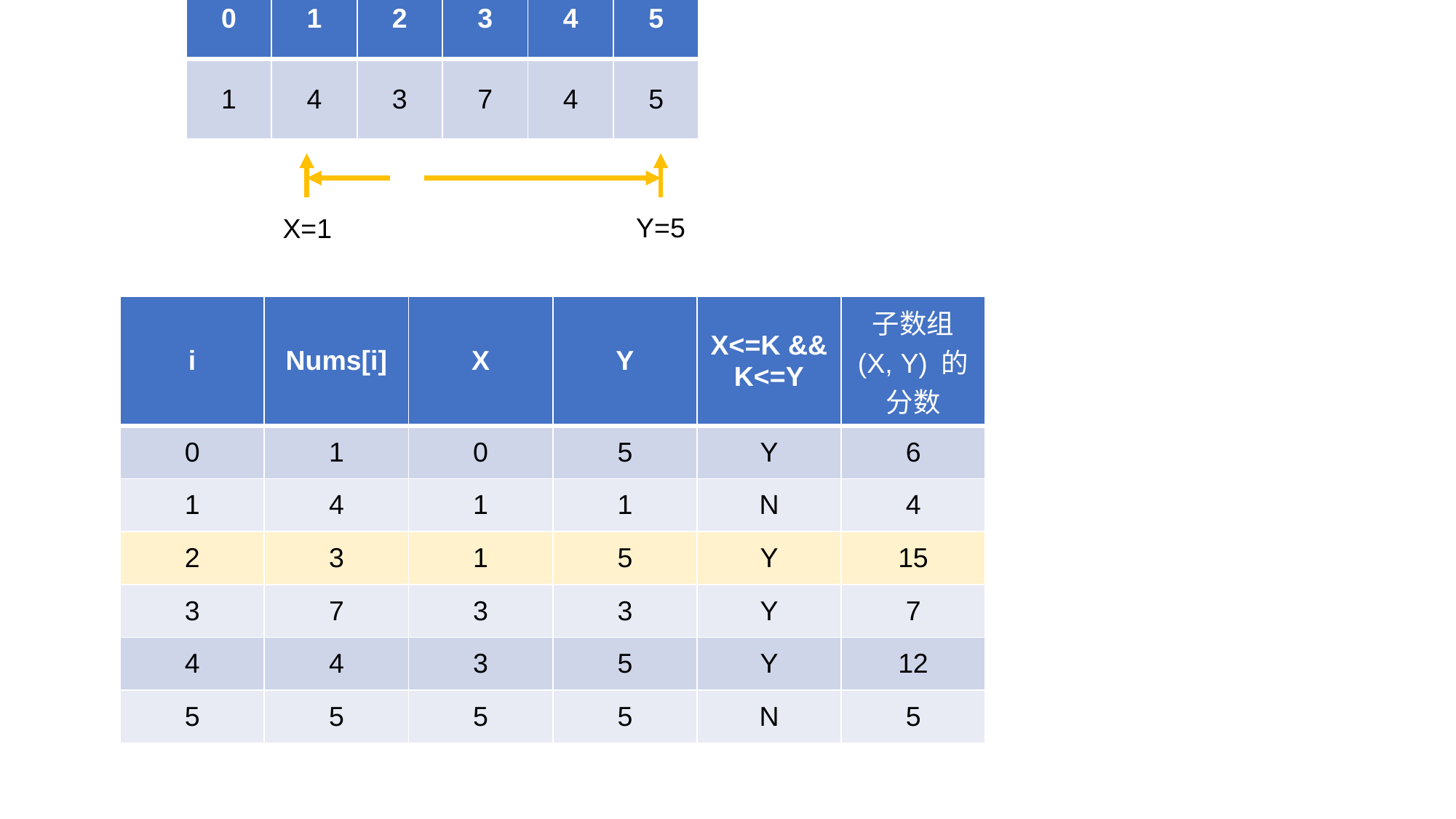

| 0 | 1 | 2 | 3 | 4 | 5 |
| --- | --- | --- | --- | --- | --- |
| 1 | 4 | 3 | 7 | 4 | 5 |
Y=5
X=1
| i | Nums[i] | X | Y | X<=K && K<=Y | 子数组 (X, Y) 的 分数 |
| --- | --- | --- | --- | --- | --- |
| 0 | 1 | 0 | 5 | Y | 6 |
| 1 | 4 | 1 | 1 | N | 4 |
| 2 | 3 | 1 | 5 | Y | 15 |
| 3 | 7 | 3 | 3 | Y | 7 |
| 4 | 4 | 3 | 5 | Y | 12 |
| 5 | 5 | 5 | 5 | N | 5 |